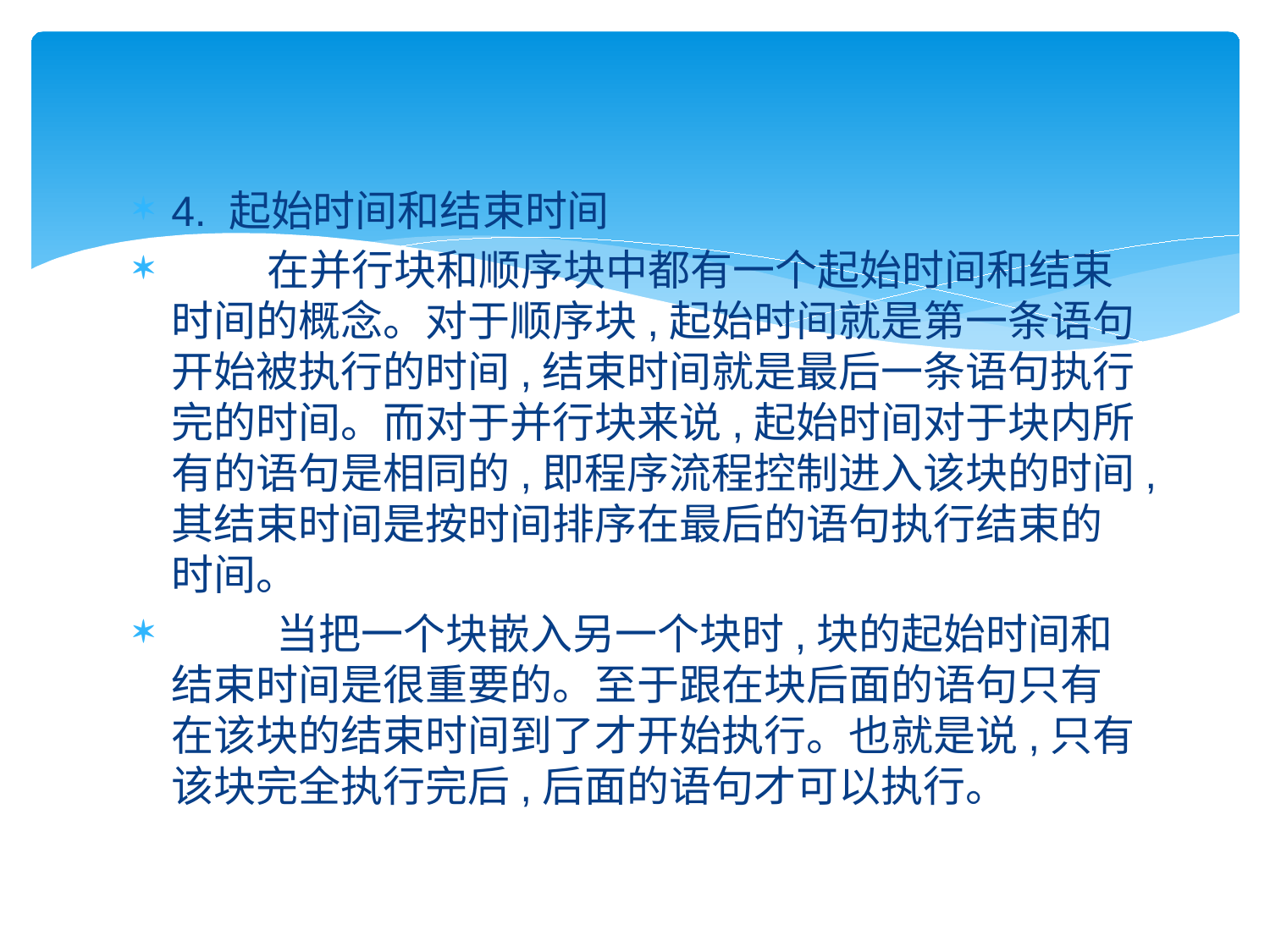

#
4. 起始时间和结束时间
         在并行块和顺序块中都有一个起始时间和结束时间的概念。对于顺序块,起始时间就是第一条语句开始被执行的时间,结束时间就是最后一条语句执行完的时间。而对于并行块来说,起始时间对于块内所有的语句是相同的,即程序流程控制进入该块的时间,其结束时间是按时间排序在最后的语句执行结束的时间。
          当把一个块嵌入另一个块时,块的起始时间和结束时间是很重要的。至于跟在块后面的语句只有在该块的结束时间到了才开始执行。也就是说,只有该块完全执行完后,后面的语句才可以执行。